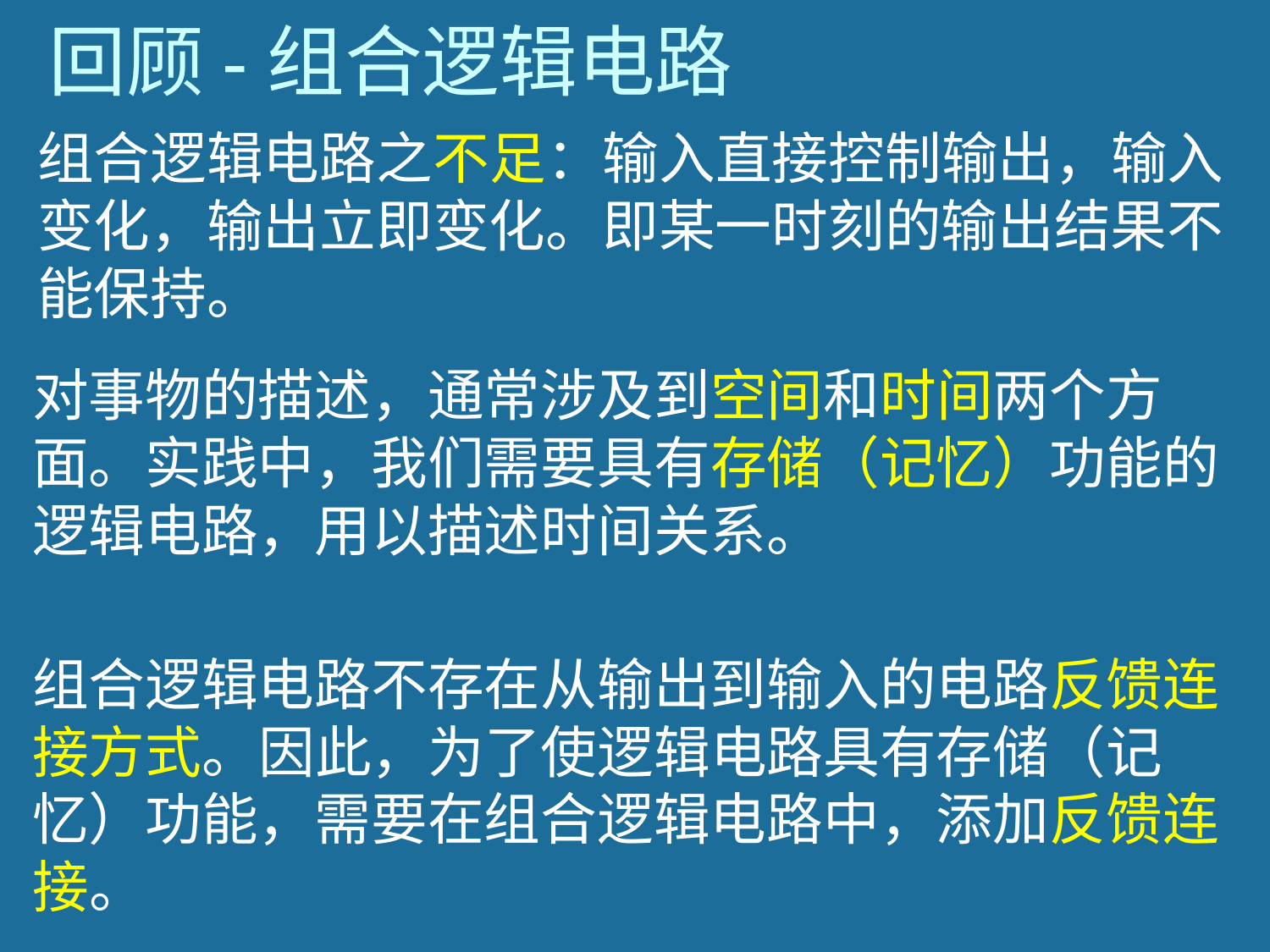

# 回顾-组合逻辑电路
组合逻辑电路之不足：输入直接控制输出，输入变化，输出立即变化。即某一时刻的输出结果不能保持。
对事物的描述，通常涉及到空间和时间两个方面。实践中，我们需要具有存储（记忆）功能的逻辑电路，用以描述时间关系。
组合逻辑电路不存在从输出到输入的电路反馈连接方式。因此，为了使逻辑电路具有存储（记忆）功能，需要在组合逻辑电路中，添加反馈连接。
2